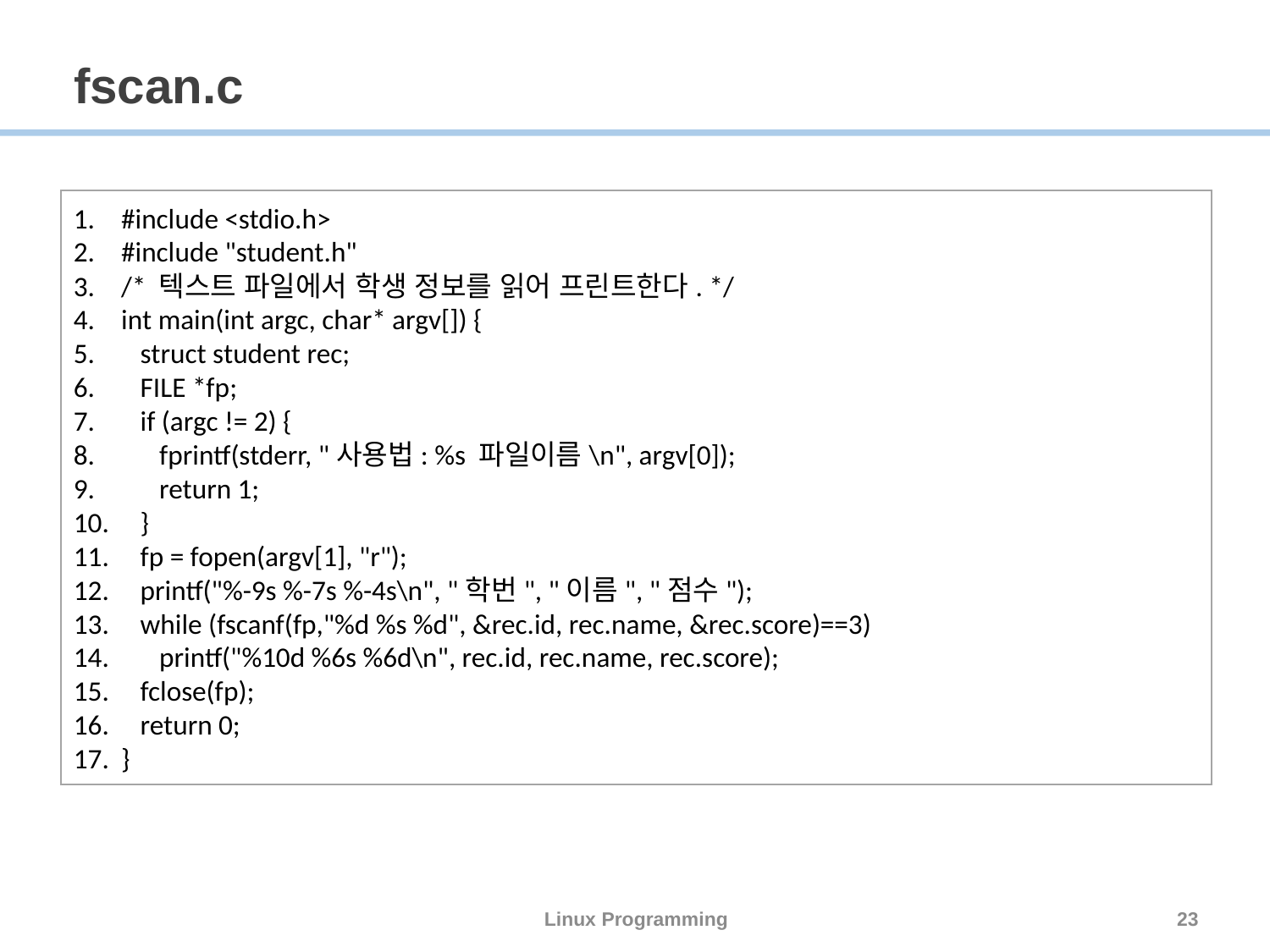

# fscan.c
#include <stdio.h>
#include "student.h"
/* 텍스트 파일에서 학생 정보를 읽어 프린트한다. */
int main(int argc, char* argv[]) {
   struct student rec;
   FILE *fp;
   if (argc != 2) {
      fprintf(stderr, "사용법: %s 파일이름\n", argv[0]);
      return 1;
   }
   fp = fopen(argv[1], "r");
   printf("%-9s %-7s %-4s\n", "학번", "이름", "점수");
   while (fscanf(fp,"%d %s %d", &rec.id, rec.name, &rec.score)==3)
      printf("%10d %6s %6d\n", rec.id, rec.name, rec.score);
   fclose(fp);
   return 0;
}
Linux Programming
23